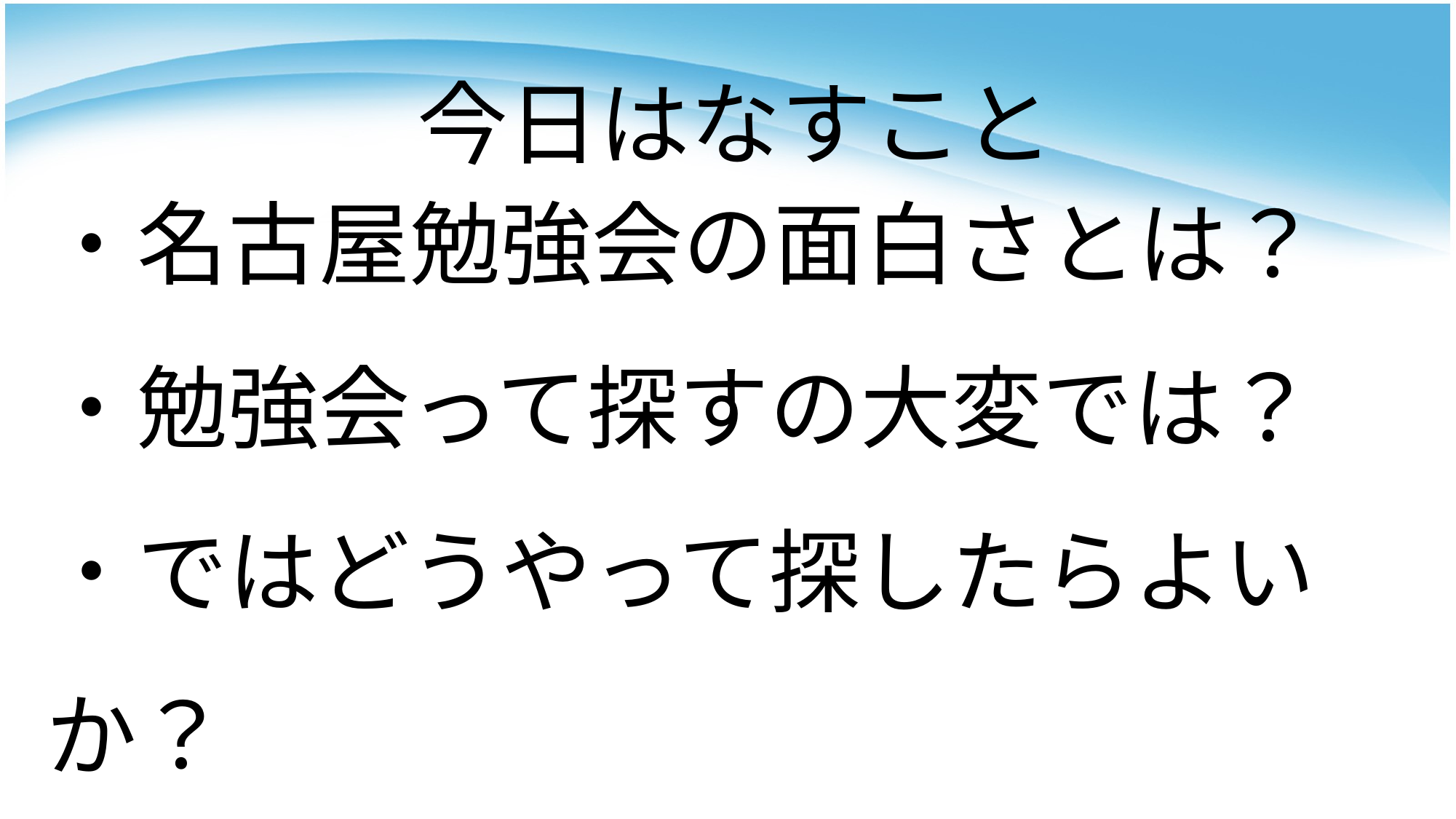

今日はなすこと
# ・名古屋勉強会の面白さとは？ ・勉強会って探すの大変では？ ・ではどうやって探したらよいか？